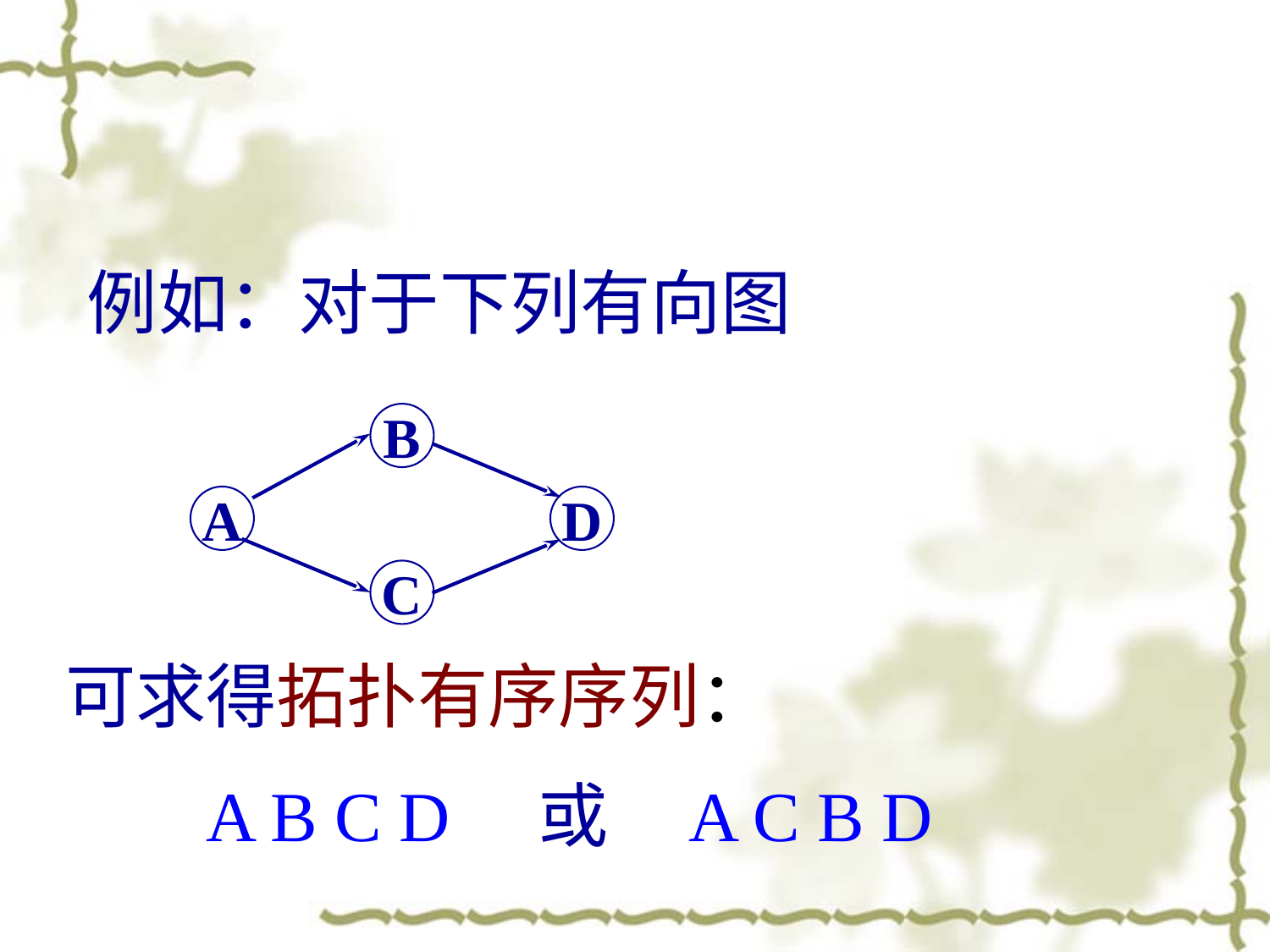

例如：对于下列有向图
B

A
D

C
可求得拓扑有序序列：
        A B C D    或    A C B D